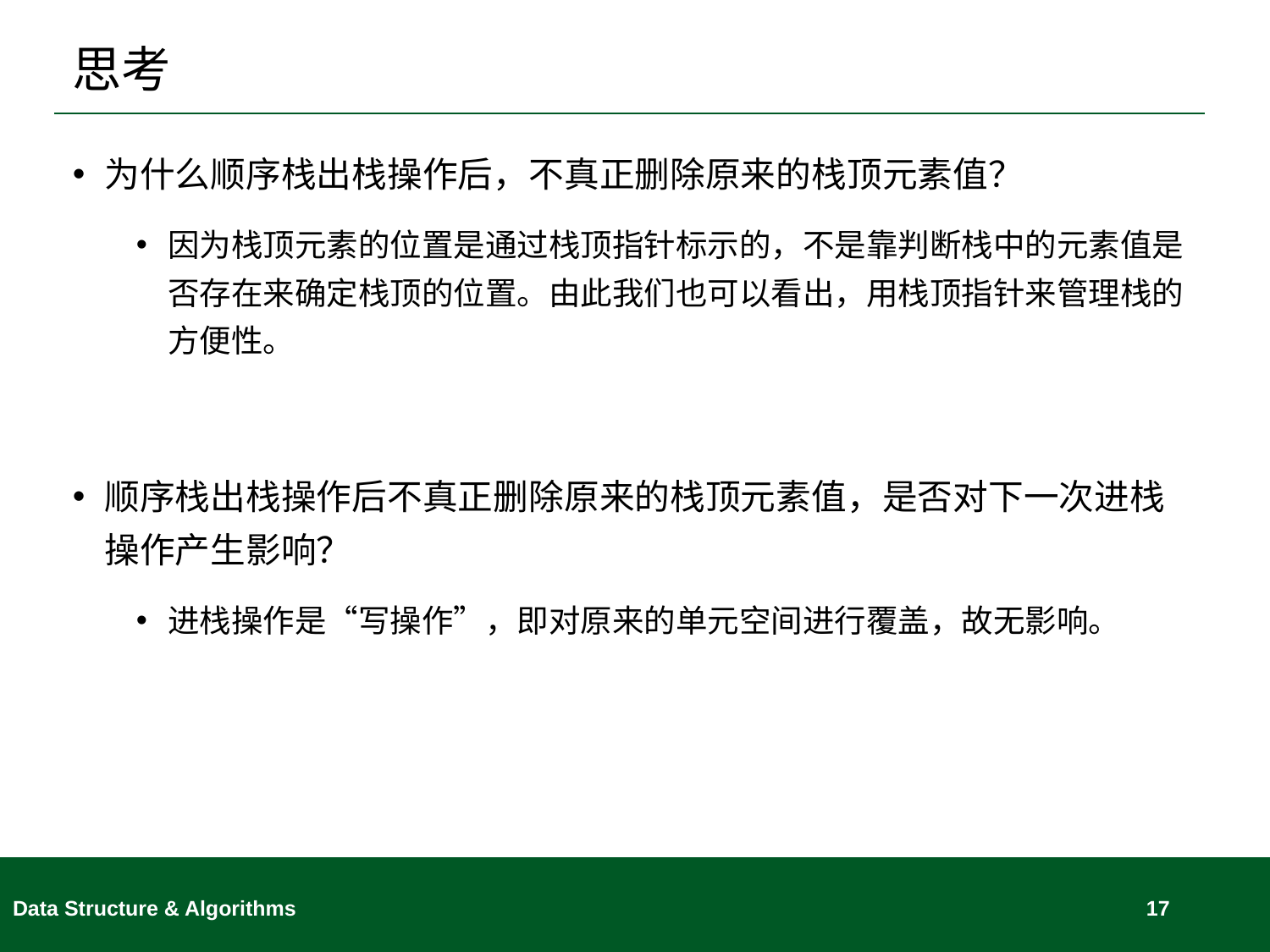

# 思考
为什么顺序栈出栈操作后，不真正删除原来的栈顶元素值？
因为栈顶元素的位置是通过栈顶指针标示的，不是靠判断栈中的元素值是否存在来确定栈顶的位置。由此我们也可以看出，用栈顶指针来管理栈的方便性。

顺序栈出栈操作后不真正删除原来的栈顶元素值，是否对下一次进栈操作产生影响？
进栈操作是“写操作”，即对原来的单元空间进行覆盖，故无影响。
Data Structure & Algorithms
17